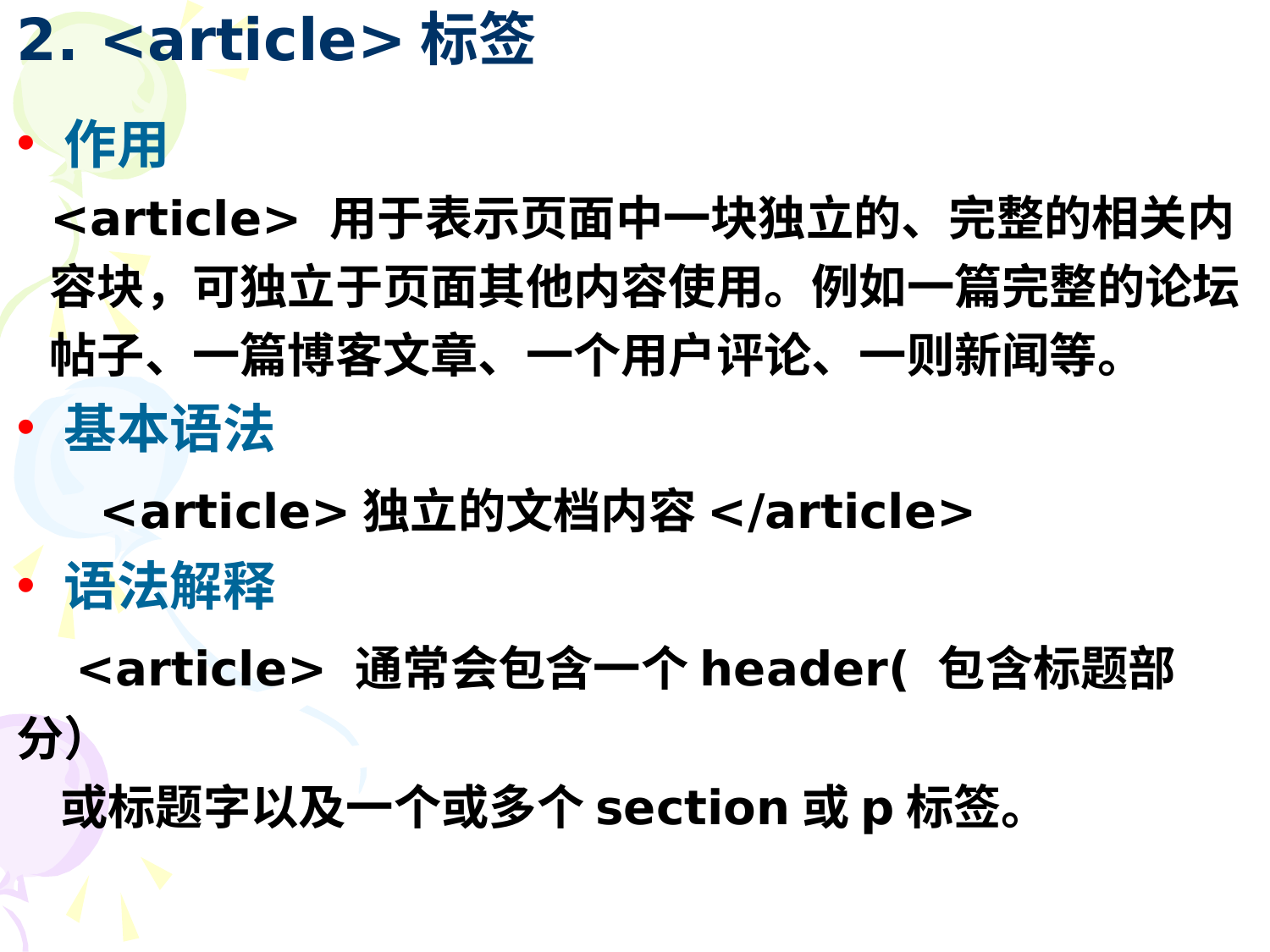

2. <article>标签
作用
  <article> 用于表示页面中一块独立的、完整的相关内
  容块，可独立于页面其他内容使用。例如一篇完整的论坛
  帖子、一篇博客文章、一个用户评论、一则新闻等。
基本语法
 <article>独立的文档内容</article>
语法解释
   <article> 通常会包含一个header( 包含标题部分）
   或标题字以及一个或多个section或p标签。